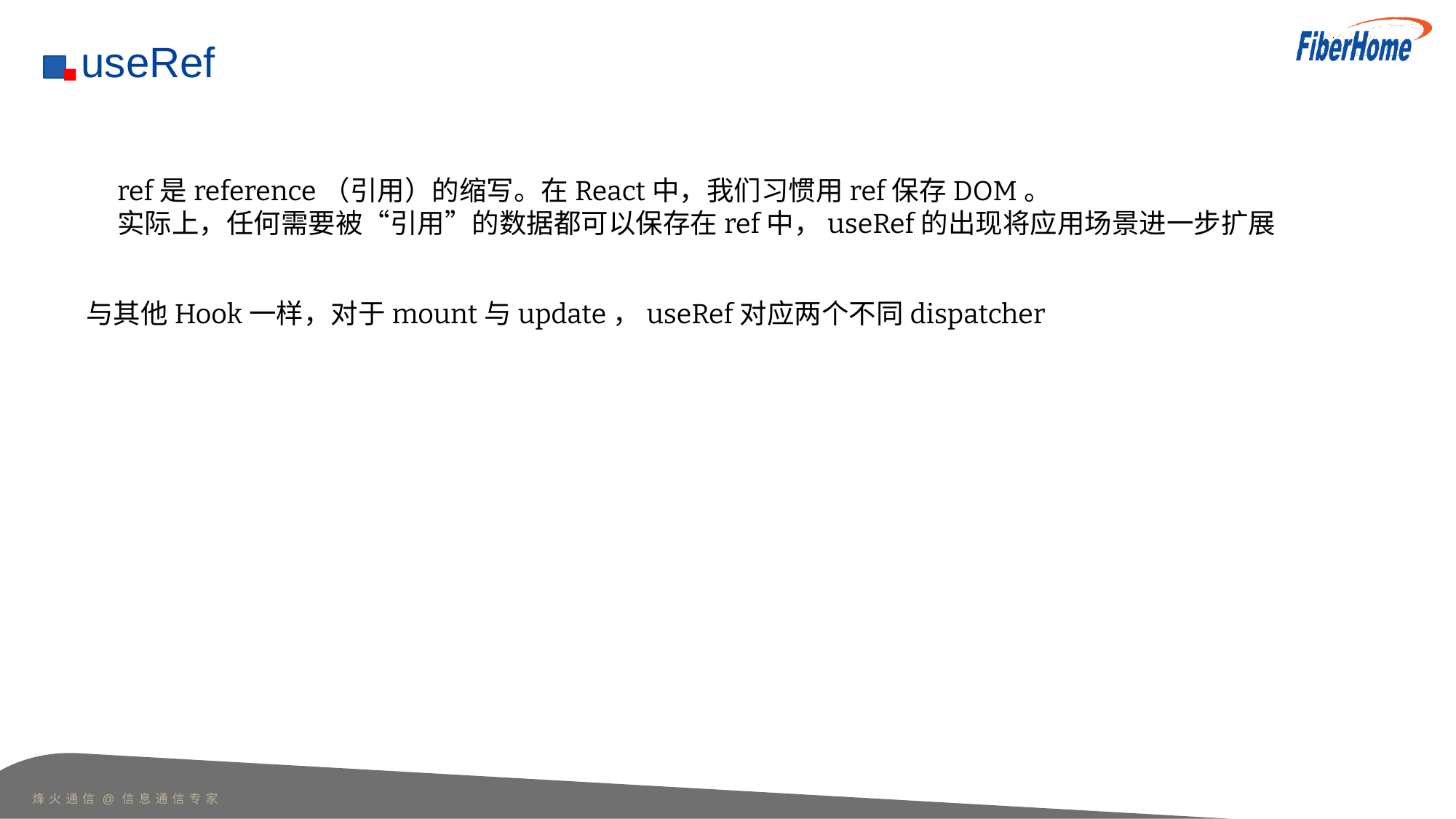

useRef
ref是reference（引用）的缩写。在React中，我们习惯用ref保存DOM。
实际上，任何需要被“引用”的数据都可以保存在ref中，useRef的出现将应用场景进一步扩展

与其他Hook一样，对于mount与update，useRef对应两个不同dispatcher